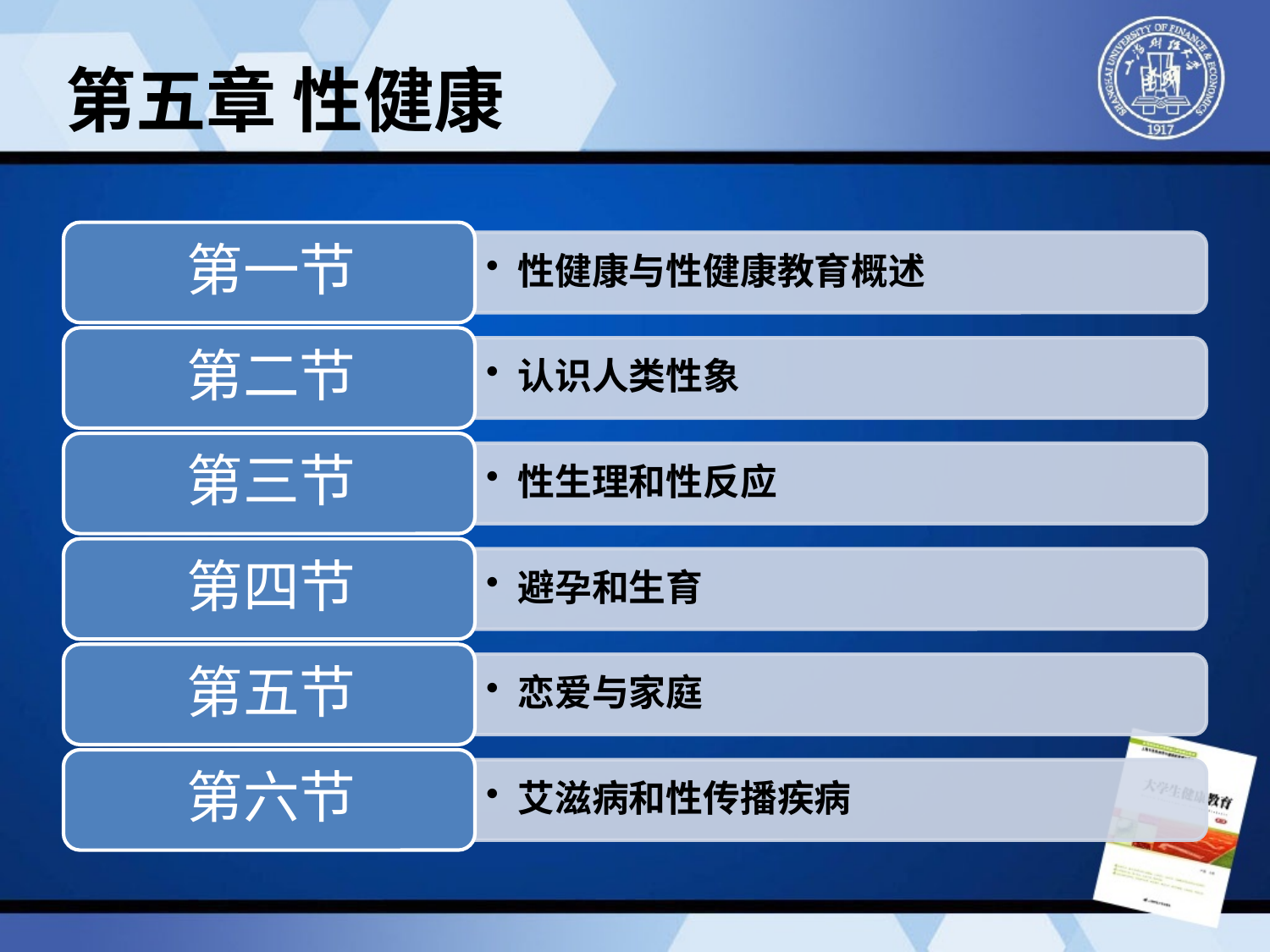

第五章 性健康
性健康与性健康教育概述
第一节
认识人类性象
第二节
性生理和性反应
第三节
避孕和生育
第四节
恋爱与家庭
第五节
艾滋病和性传播疾病
第六节